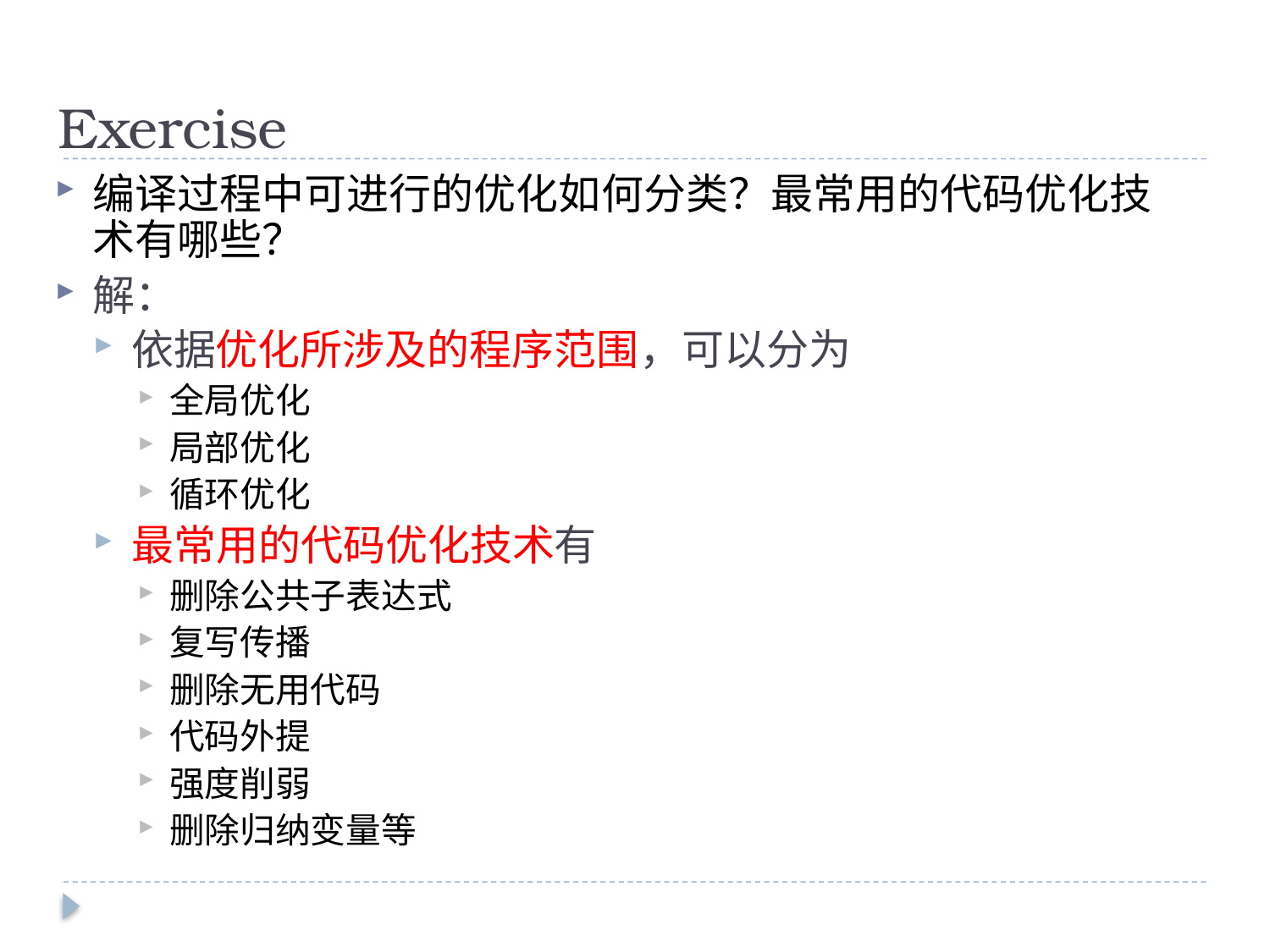

# Exercise
编译过程中可进行的优化如何分类？最常用的代码优化技术有哪些？
解：
依据优化所涉及的程序范围，可以分为
全局优化
局部优化
循环优化
最常用的代码优化技术有
删除公共子表达式
复写传播
删除无用代码
代码外提
强度削弱
删除归纳变量等